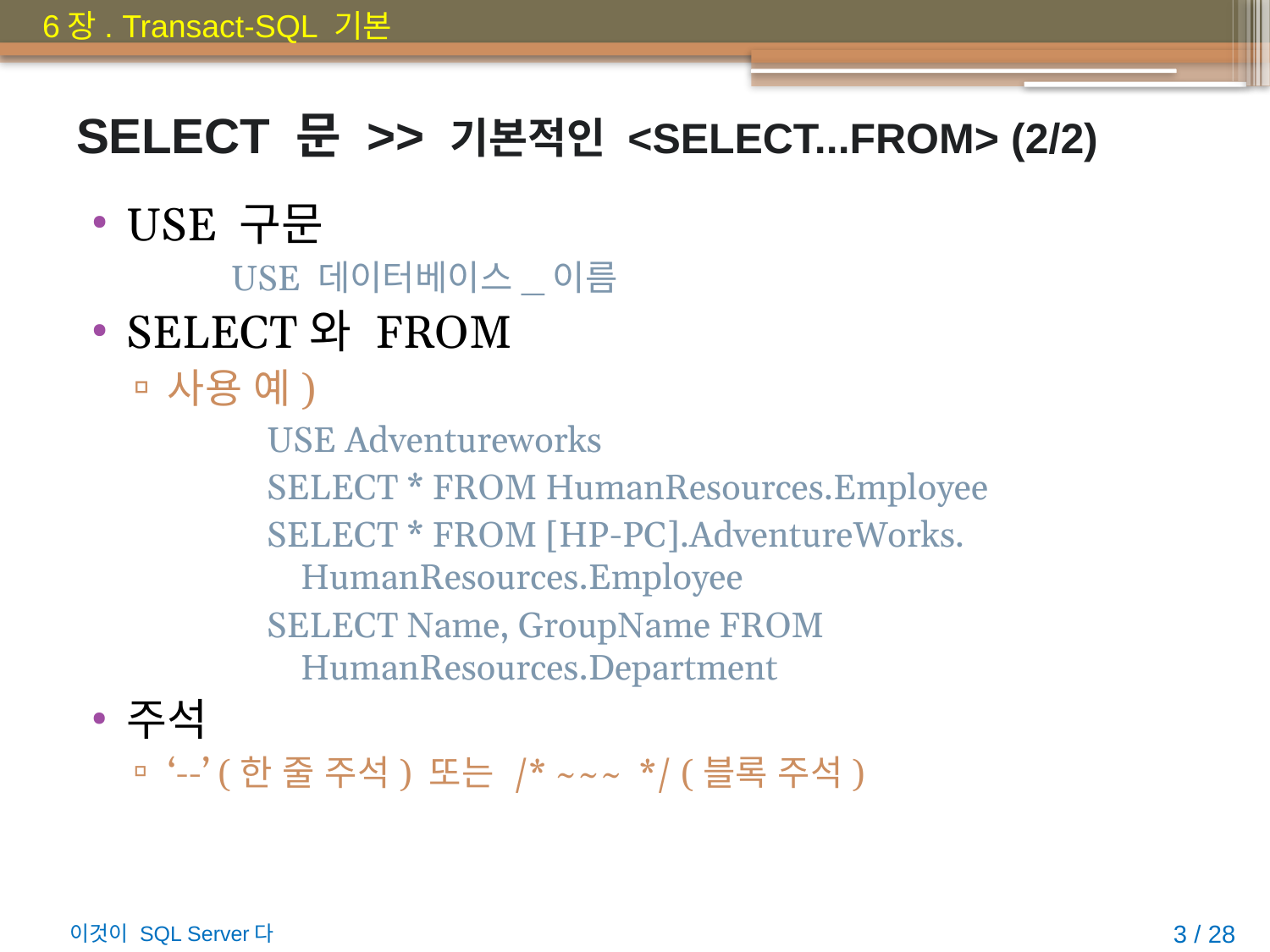

# SELECT 문 >> 기본적인 <SELECT...FROM> (2/2)
USE 구문
USE 데이터베이스_이름
SELECT와 FROM
사용 예)
USE Adventureworks
SELECT * FROM HumanResources.Employee
SELECT * FROM [HP-PC].AdventureWorks.
    HumanResources.Employee
SELECT Name, GroupName FROM
    HumanResources.Department
주석
‘--’ (한 줄 주석) 또는 /* ~~~  */ (블록 주석)